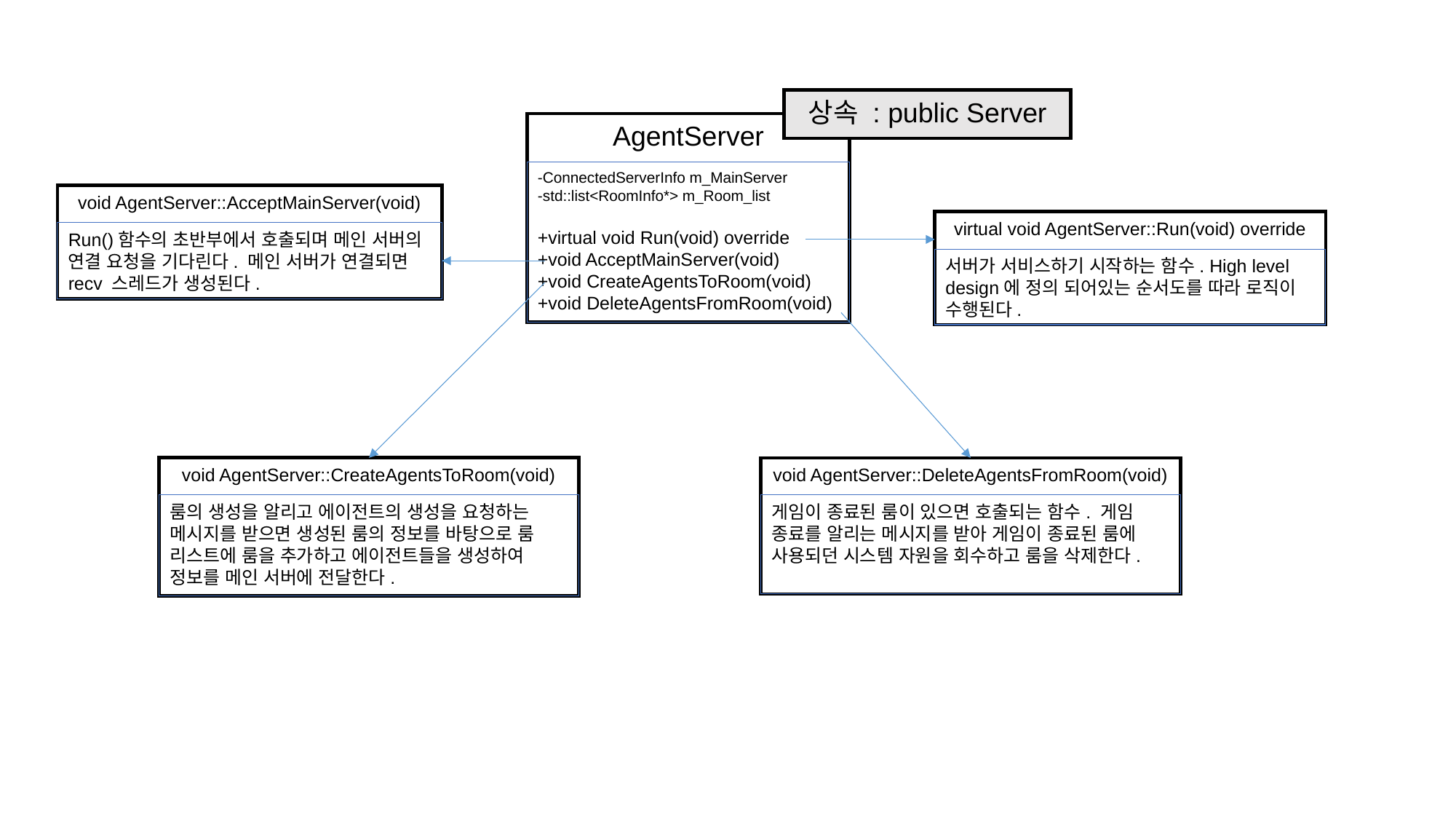

상속 : public Server
AgentServer
-ConnectedServerInfo m_MainServer
-std::list<RoomInfo*> m_Room_list

+virtual void Run(void) override
+void AcceptMainServer(void)
+void CreateAgentsToRoom(void)
+void DeleteAgentsFromRoom(void)
void AgentServer::AcceptMainServer(void)
Run()함수의 초반부에서 호출되며 메인 서버의 연결 요청을 기다린다. 메인 서버가 연결되면 recv 스레드가 생성된다.
virtual void AgentServer::Run(void) override
서버가 서비스하기 시작하는 함수. High level design에 정의 되어있는 순서도를 따라 로직이 수행된다.
void AgentServer::CreateAgentsToRoom(void)
룸의 생성을 알리고 에이전트의 생성을 요청하는 메시지를 받으면 생성된 룸의 정보를 바탕으로 룸 리스트에 룸을 추가하고 에이전트들을 생성하여 정보를 메인 서버에 전달한다.
void AgentServer::DeleteAgentsFromRoom(void)
게임이 종료된 룸이 있으면 호출되는 함수. 게임 종료를 알리는 메시지를 받아 게임이 종료된 룸에 사용되던 시스템 자원을 회수하고 룸을 삭제한다.